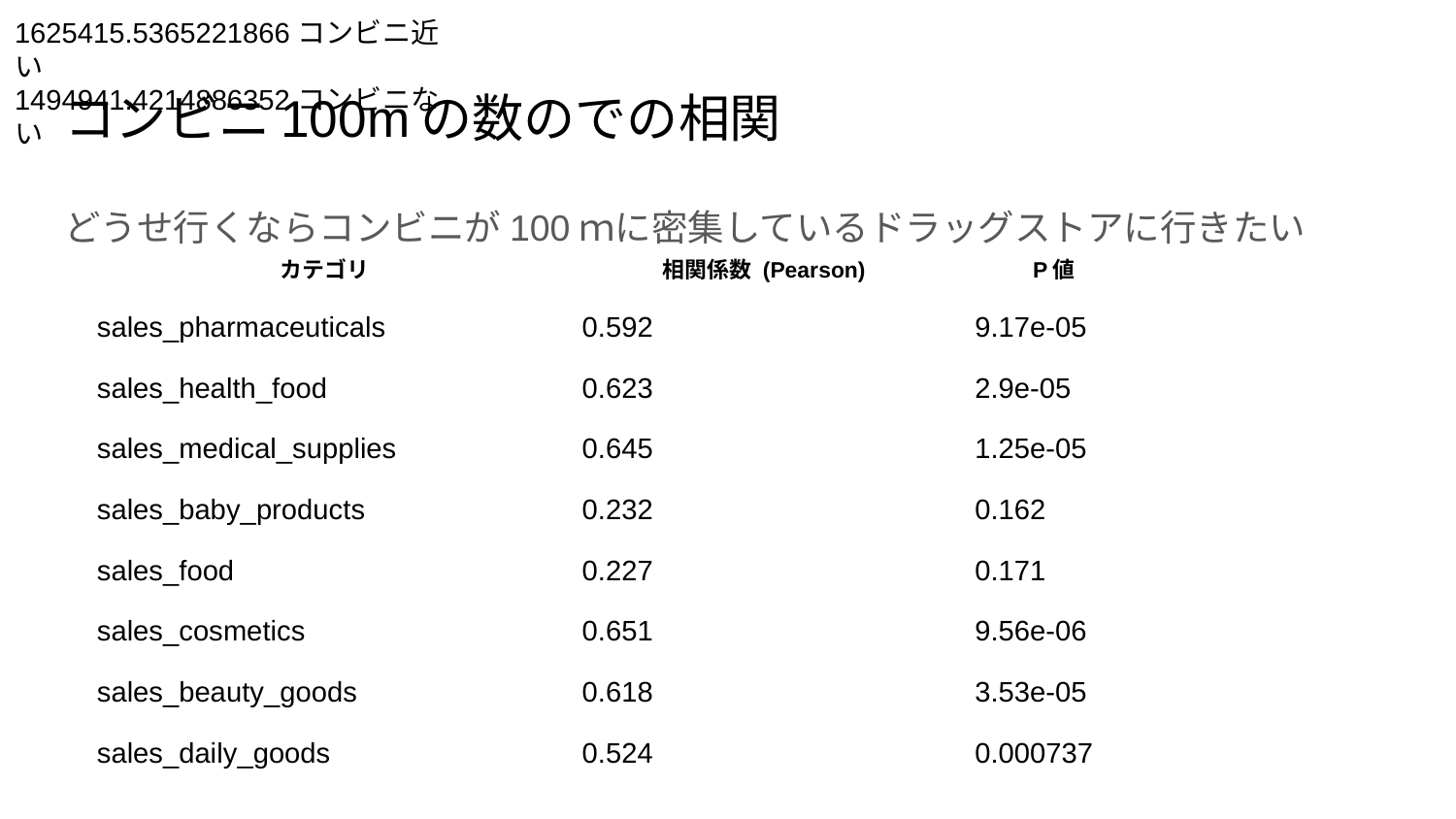

1625415.5365221866コンビニ近い
1494941.4214886352コンビニない
# コンビニ100mの数のでの相関
どうせ行くならコンビニが100ｍに密集しているドラッグストアに行きたい
| カテゴリ | 相関係数 (Pearson) | P値 |
| --- | --- | --- |
| sales\_pharmaceuticals | 0.592 | 9.17e-05 |
| sales\_health\_food | 0.623 | 2.9e-05 |
| sales\_medical\_supplies | 0.645 | 1.25e-05 |
| sales\_baby\_products | 0.232 | 0.162 |
| sales\_food | 0.227 | 0.171 |
| sales\_cosmetics | 0.651 | 9.56e-06 |
| sales\_beauty\_goods | 0.618 | 3.53e-05 |
| sales\_daily\_goods | 0.524 | 0.000737 |